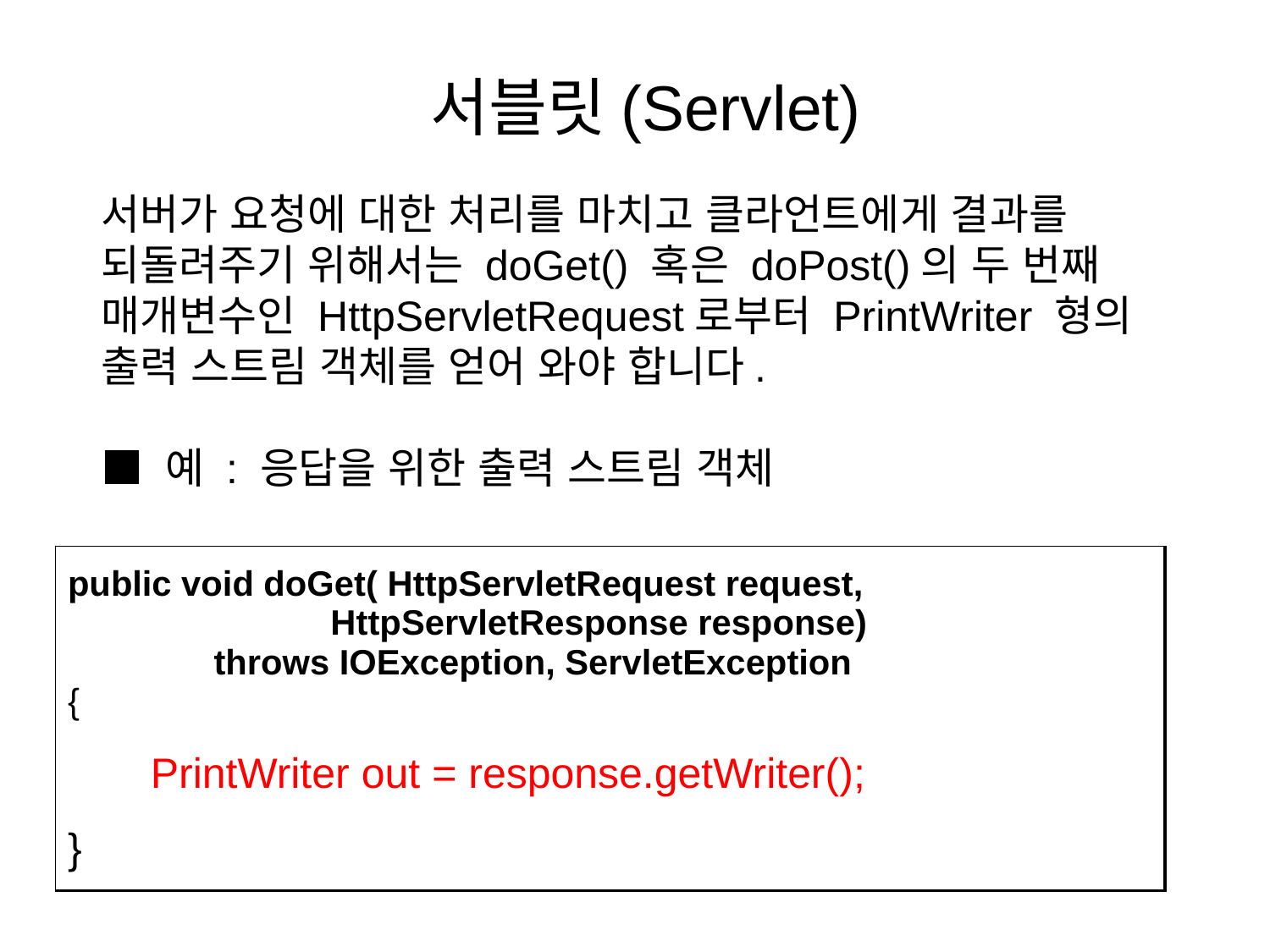

# 서블릿(Servlet)
서버가 요청에 대한 처리를 마치고 클라언트에게 결과를 되돌려주기 위해서는 doGet() 혹은 doPost()의 두 번째 매개변수인 HttpServletRequest로부터 PrintWriter 형의 출력 스트림 객체를 얻어 와야 합니다.

■ 예 : 응답을 위한 출력 스트림 객체
| public void doGet( HttpServletRequest request, HttpServletResponse response) throws IOException, ServletException { PrintWriter out = response.getWriter(); } |
| --- |